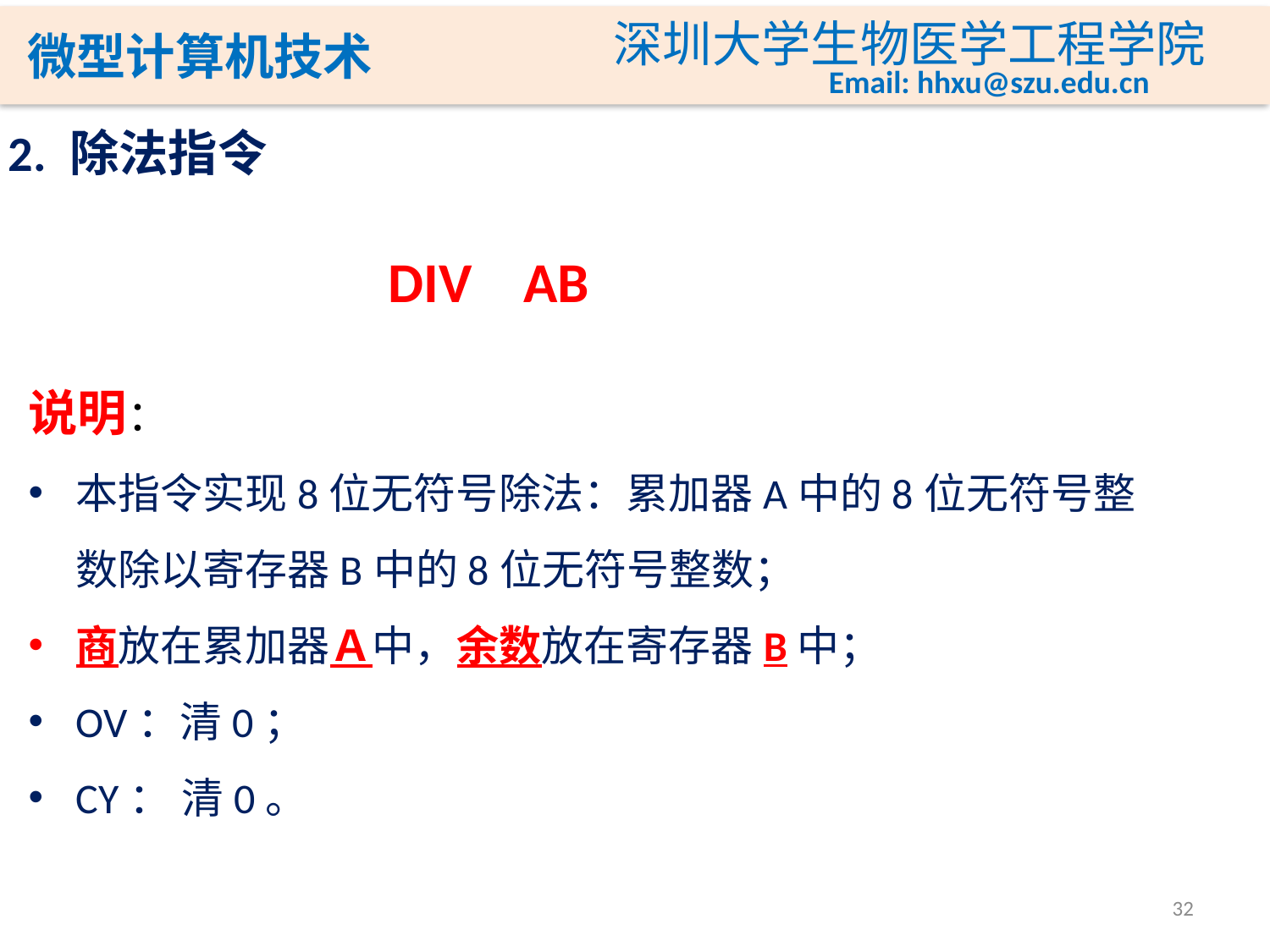

2. 除法指令
DIV    AB
说明：
本指令实现8位无符号除法：累加器A中的8位无符号整数除以寄存器B中的8位无符号整数；
商放在累加器Ａ中，余数放在寄存器B中；
OV：清0；
CY： 清0。
32